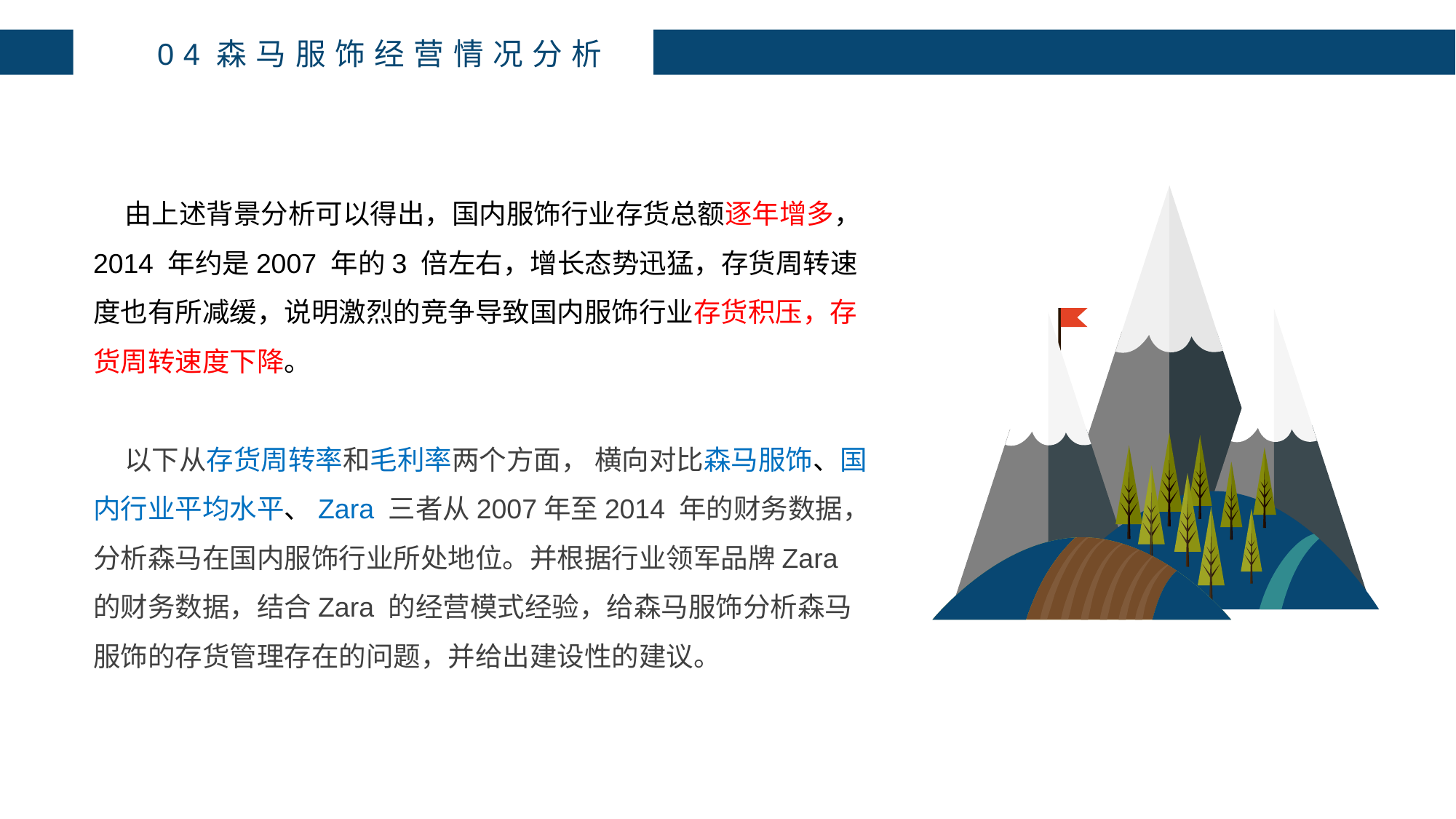

04森马服饰经营情况分析

    由上述背景分析可以得出，国内服饰行业存货总额逐年增多，2014 年约是2007 年的3 倍左右，增长态势迅猛，存货周转速度也有所减缓，说明激烈的竞争导致国内服饰行业存货积压，存货周转速度下降。

    以下从存货周转率和毛利率两个方面， 横向对比森马服饰、国内行业平均水平、Zara 三者从2007年至2014 年的财务数据，分析森马在国内服饰行业所处地位。并根据行业领军品牌Zara 的财务数据，结合Zara 的经营模式经验，给森马服饰分析森马服饰的存货管理存在的问题，并给出建设性的建议。